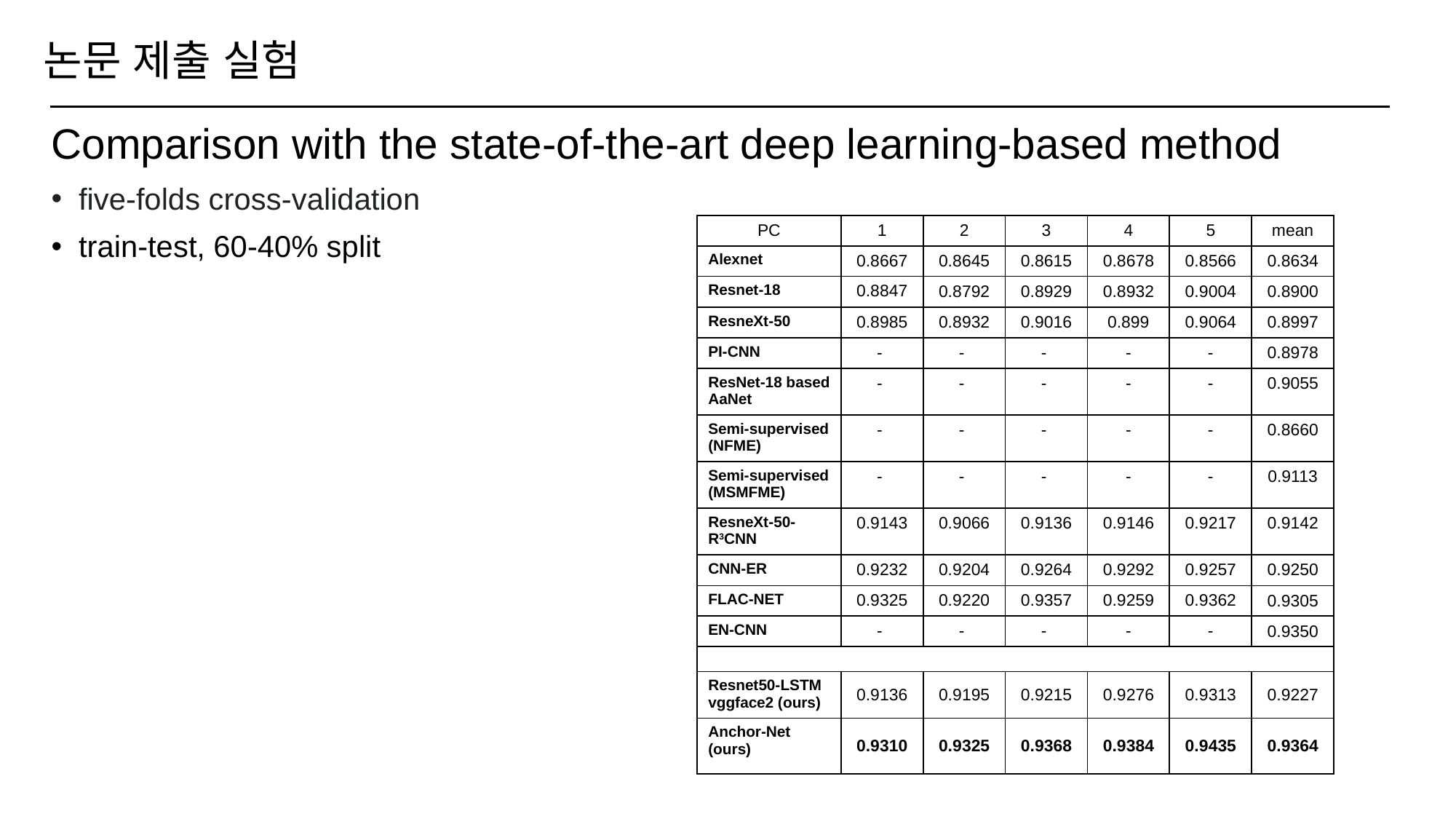

# 논문 제출 실험
Comparison with the state-of-the-art deep learning-based method
five-folds cross-validation
train-test, 60-40% split

| PC | 1 | 2 | 3 | 4 | 5 | mean |
| --- | --- | --- | --- | --- | --- | --- |
| Alexnet | 0.8667 | 0.8645 | 0.8615 | 0.8678 | 0.8566 | 0.8634 |
| Resnet-18 | 0.8847 | 0.8792 | 0.8929 | 0.8932 | 0.9004 | 0.8900 |
| ResneXt-50 | 0.8985 | 0.8932 | 0.9016 | 0.899 | 0.9064 | 0.8997 |
| PI-CNN | - | - | - | - | - | 0.8978 |
| ResNet-18 based AaNet | - | - | - | - | - | 0.9055 |
| Semi-supervised (NFME) | - | - | - | - | - | 0.8660 |
| Semi-supervised (MSMFME) | - | - | - | - | - | 0.9113 |
| ResneXt-50-R3CNN | 0.9143 | 0.9066 | 0.9136 | 0.9146 | 0.9217 | 0.9142 |
| CNN-ER | 0.9232 | 0.9204 | 0.9264 | 0.9292 | 0.9257 | 0.9250 |
| FLAC-NET | 0.9325 | 0.9220 | 0.9357 | 0.9259 | 0.9362 | 0.9305 |
| EN-CNN | - | - | - | - | - | 0.9350 |
|  |  |  |  |  |  |  |
| Resnet50-LSTM vggface2 (ours) | 0.9136 | 0.9195 | 0.9215 | 0.9276 | 0.9313 | 0.9227 |
| Anchor-Net (ours) | 0.9310 | 0.9325 | 0.9368 | 0.9384 | 0.9435 | 0.9364 |